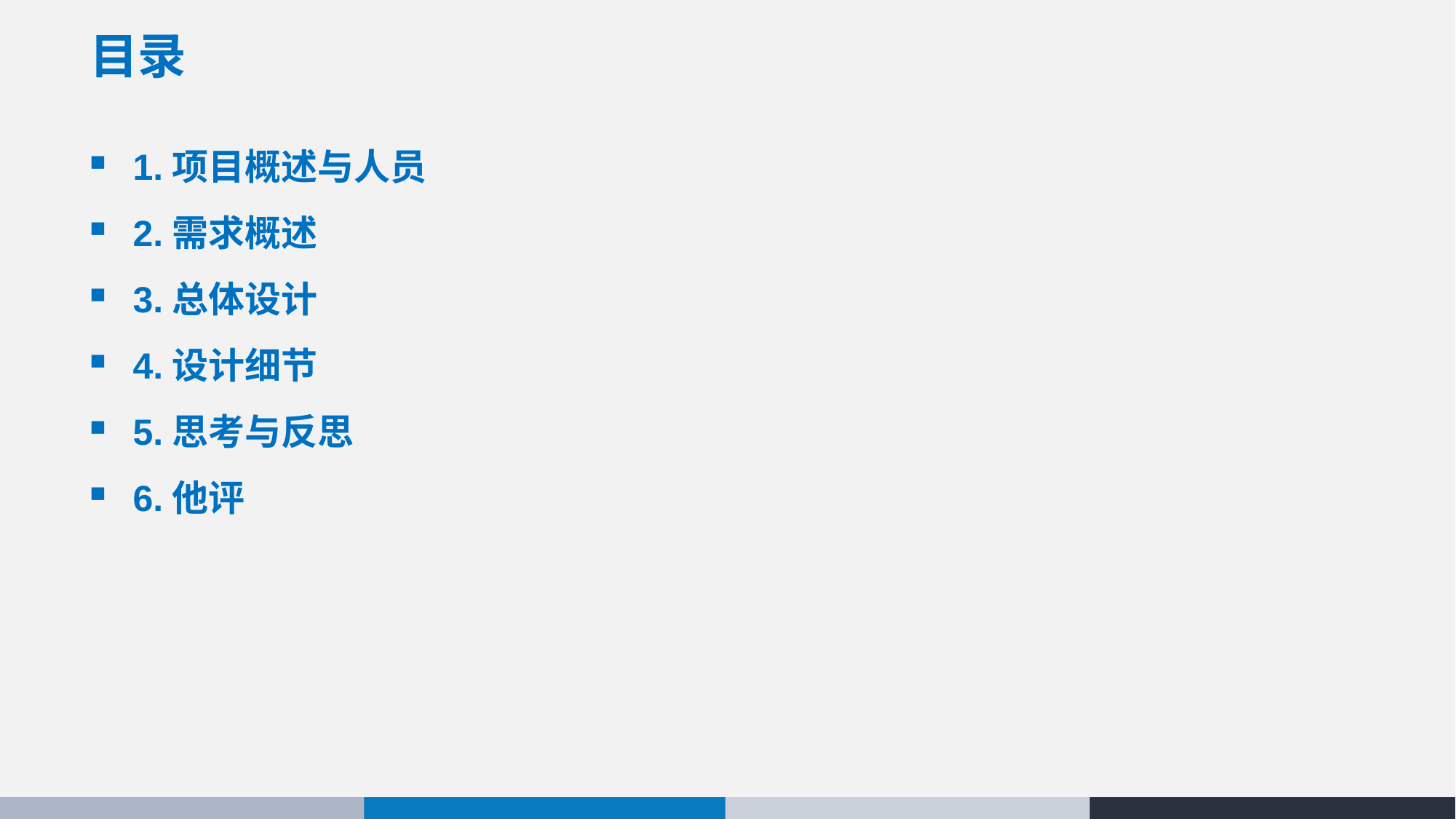

# 目录
1.项目概述与人员
2.需求概述
3.总体设计
4.设计细节
5.思考与反思
6.他评